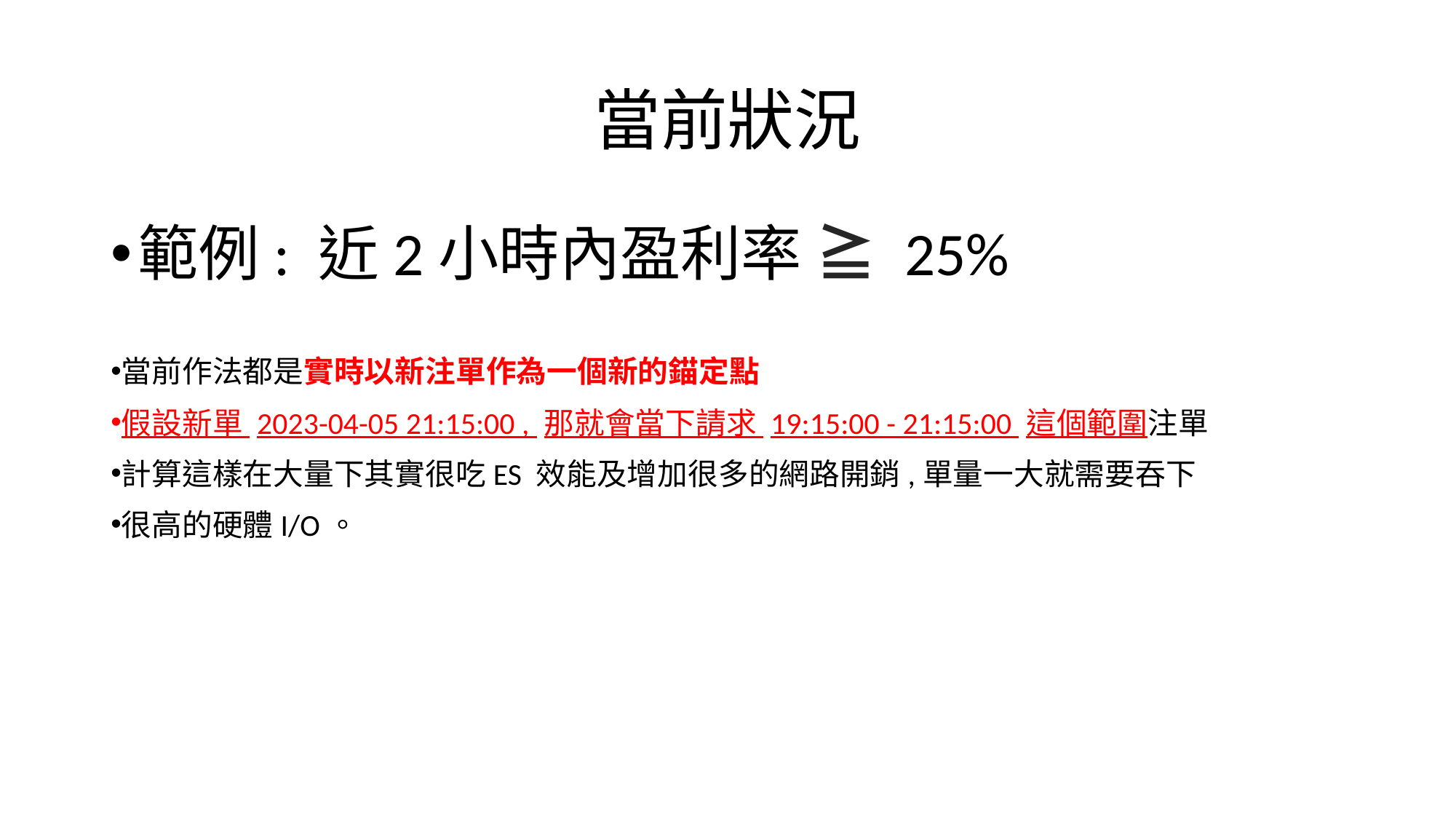

# 當前狀況
範例: 近2小時內盈利率 ≧ 25%

當前作法都是實時以新注單作為一個新的錨定點
假設新單 2023-04-05 21:15:00 , 那就會當下請求 19:15:00 - 21:15:00 這個範圍注單
計算這樣在大量下其實很吃ES 效能及增加很多的網路開銷,單量一大就需要吞下
很高的硬體I/O。